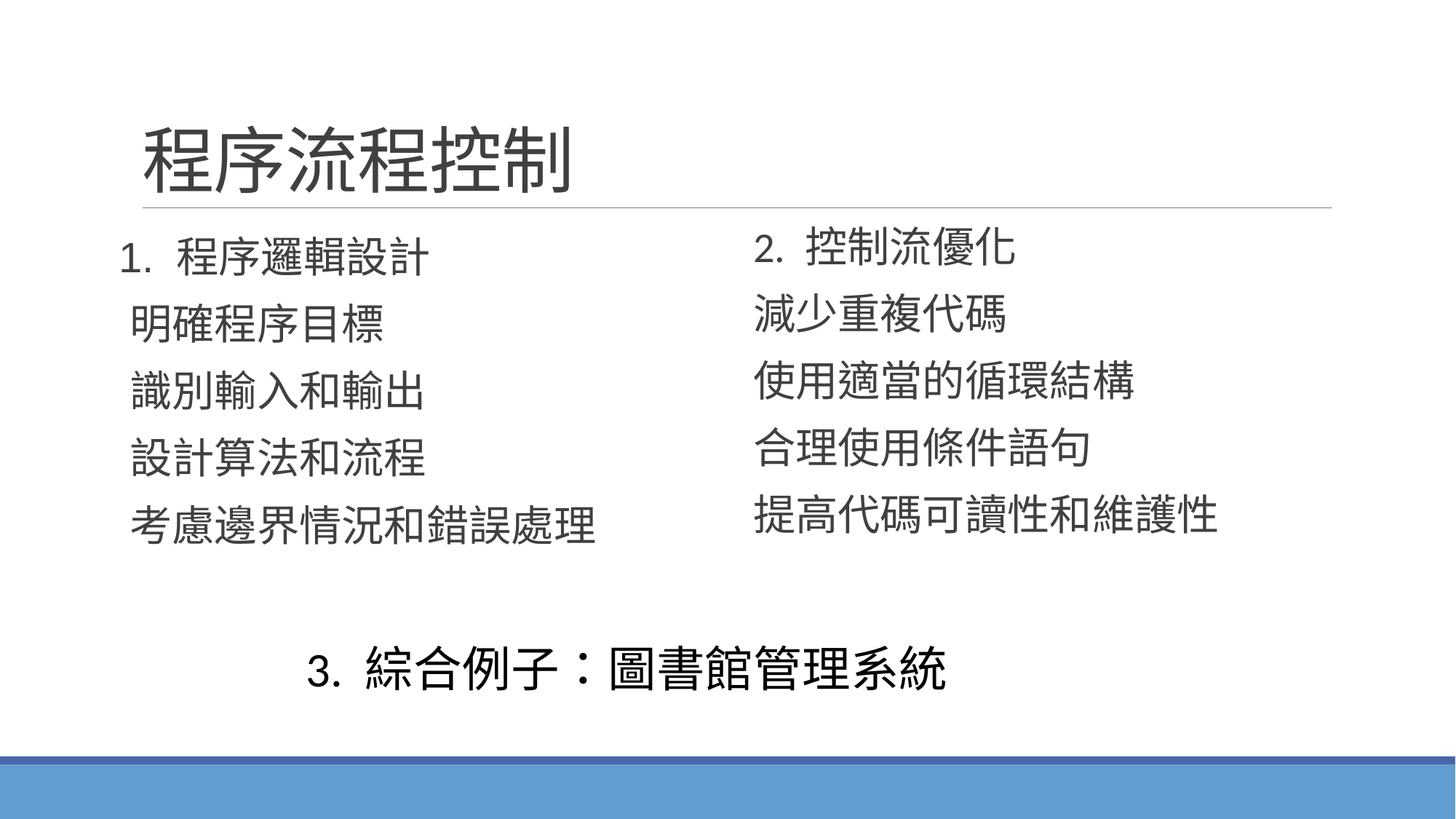

# 程序流程控制
2. 控制流優化
減少重複代碼
使用適當的循環結構
合理使用條件語句
提高代碼可讀性和維護性

1. 程序邏輯設計
明確程序目標
識別輸入和輸出
設計算法和流程
考慮邊界情況和錯誤處理

3. 綜合例子：圖書館管理系統